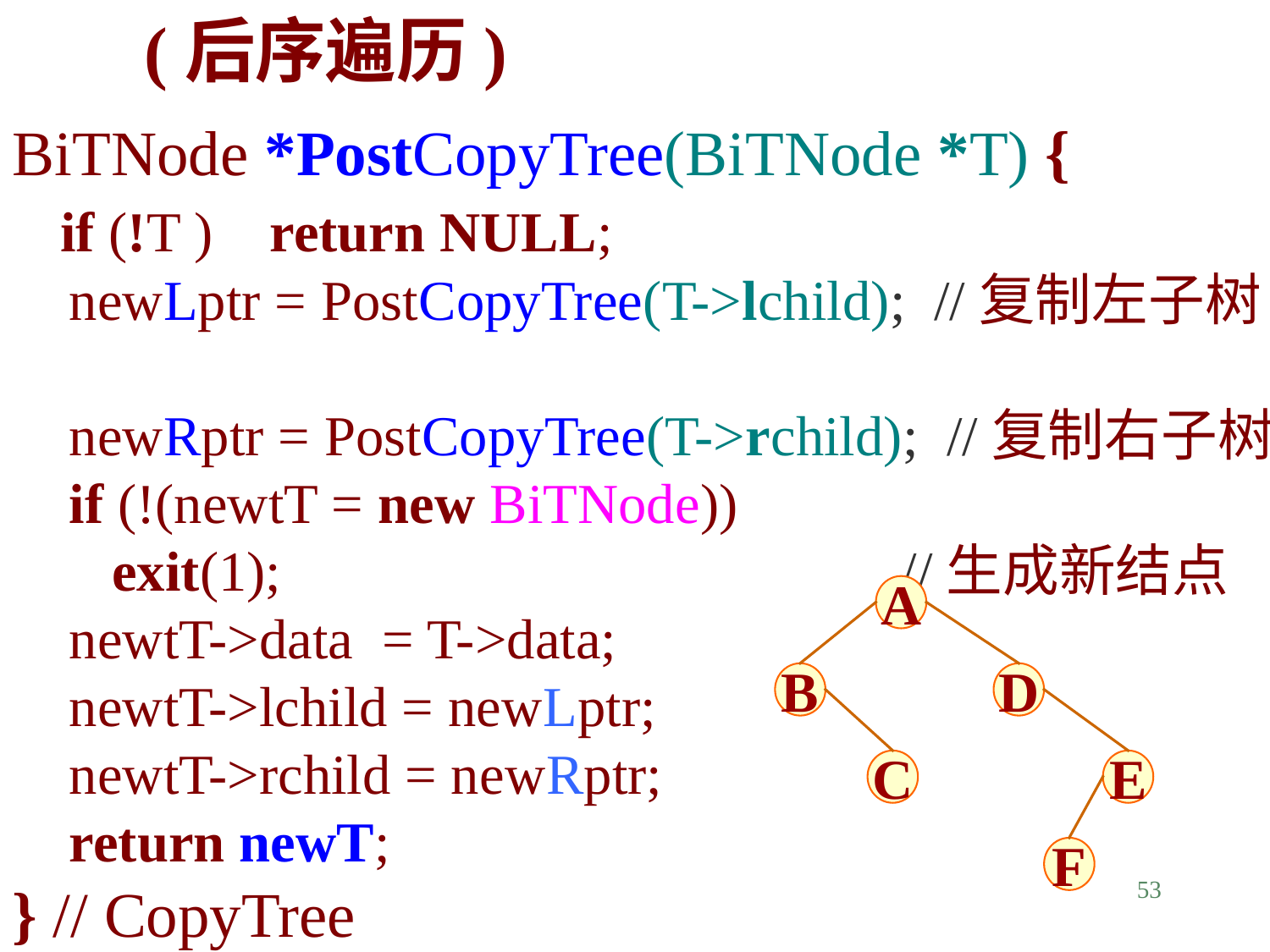

(后序遍历)
BiTNode *PostCopyTree(BiTNode *T) {
   if (!T )    return NULL;
    newLptr = PostCopyTree(T->lchild);  //复制左子树
    newRptr = PostCopyTree(T->rchild);  //复制右子树
    if (!(newtT = new BiTNode))
       exit(1); 					//生成新结点
    newtT->data  = T->data;
    newtT->lchild = newLptr;
    newtT->rchild = newRptr;
    return newT;
} // CopyTree
A

B
D

C
E

F
53